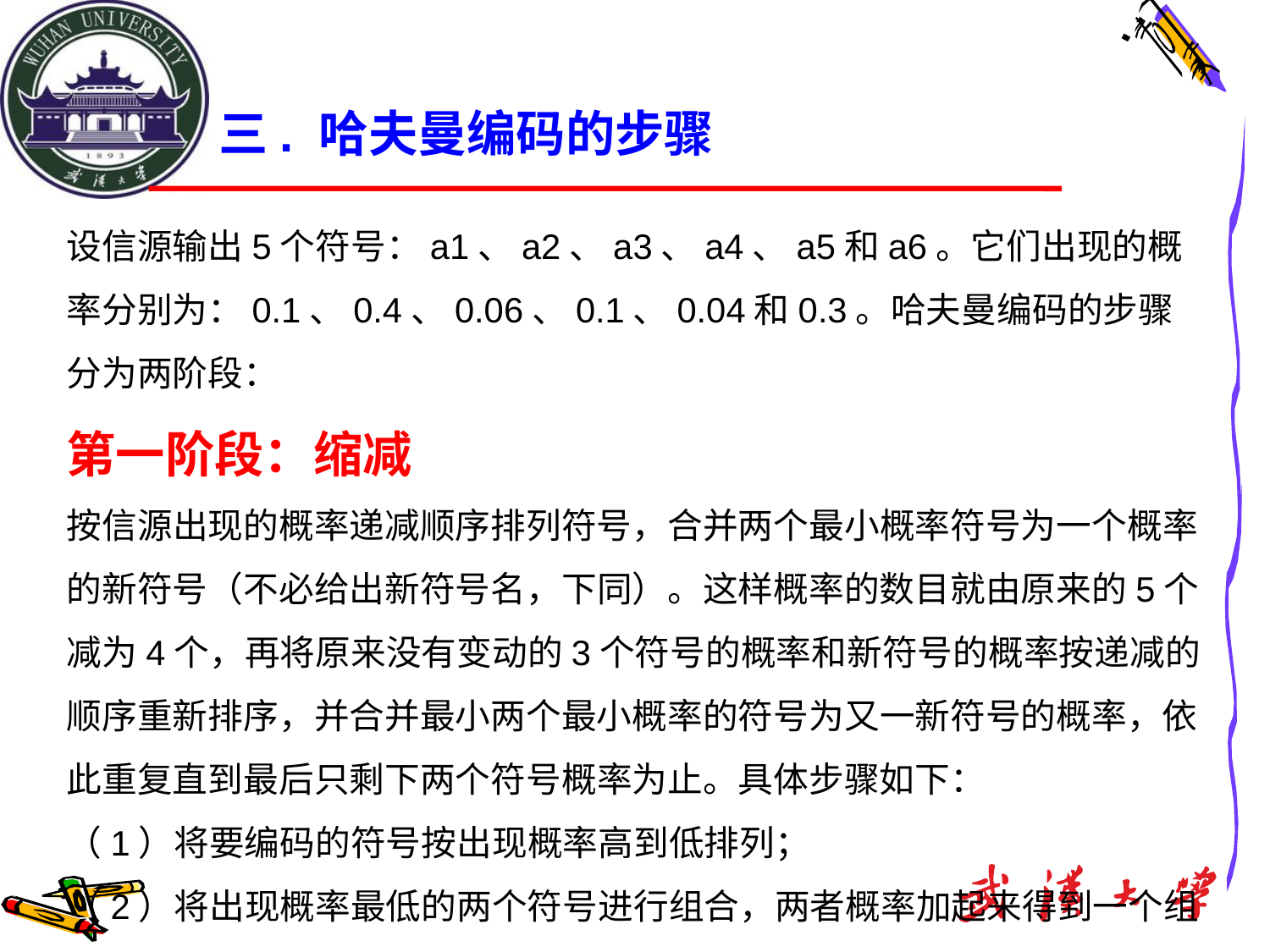

三. 哈夫曼编码的步骤
设信源输出5个符号：a1、a2、a3、a4、a5和a6。它们出现的概率分别为：0.1、0.4、0.06、0.1、0.04和0.3。哈夫曼编码的步骤分为两阶段：
第一阶段：缩减
按信源出现的概率递减顺序排列符号，合并两个最小概率符号为一个概率的新符号（不必给出新符号名，下同）。这样概率的数目就由原来的5个减为4个，再将原来没有变动的3个符号的概率和新符号的概率按递减的顺序重新排序，并合并最小两个最小概率的符号为又一新符号的概率，依此重复直到最后只剩下两个符号概率为止。具体步骤如下：
（1）将要编码的符号按出现概率高到低排列；
（2）将出现概率最低的两个符号进行组合，两者概率加起来得到一个组